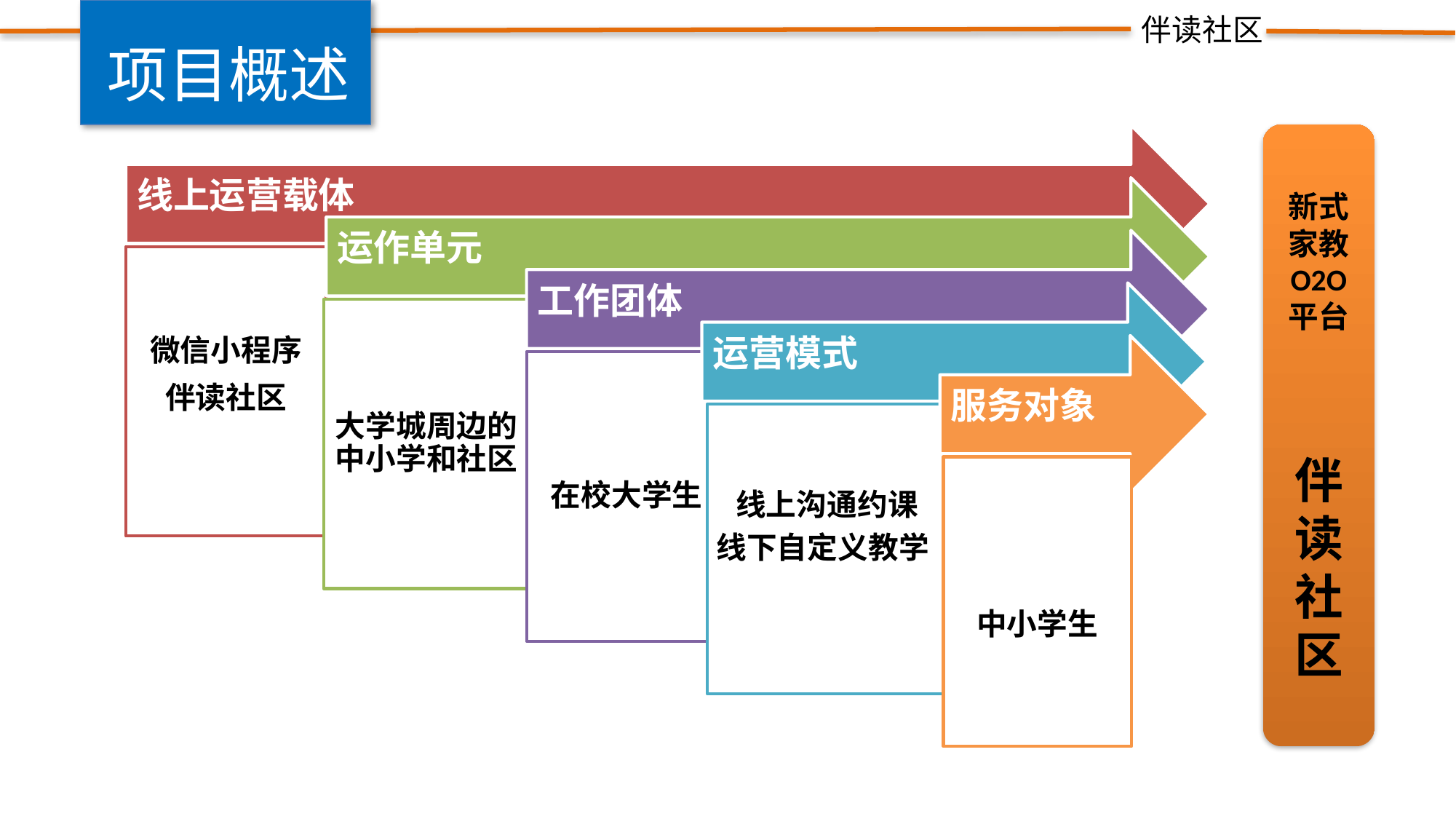

伴读社区
项目概述
新式家教
O2O
平台

伴读社区
线上运营载体
运作单元
工作团体
点击添加文本
微信小程序
伴读社区

运营模式
大学城周边的中小学和社区
服务对象
在校大学生
点击添加文本
线上沟通约课
线下自定义教学

中小学生
点击添加文本
点击添加文本